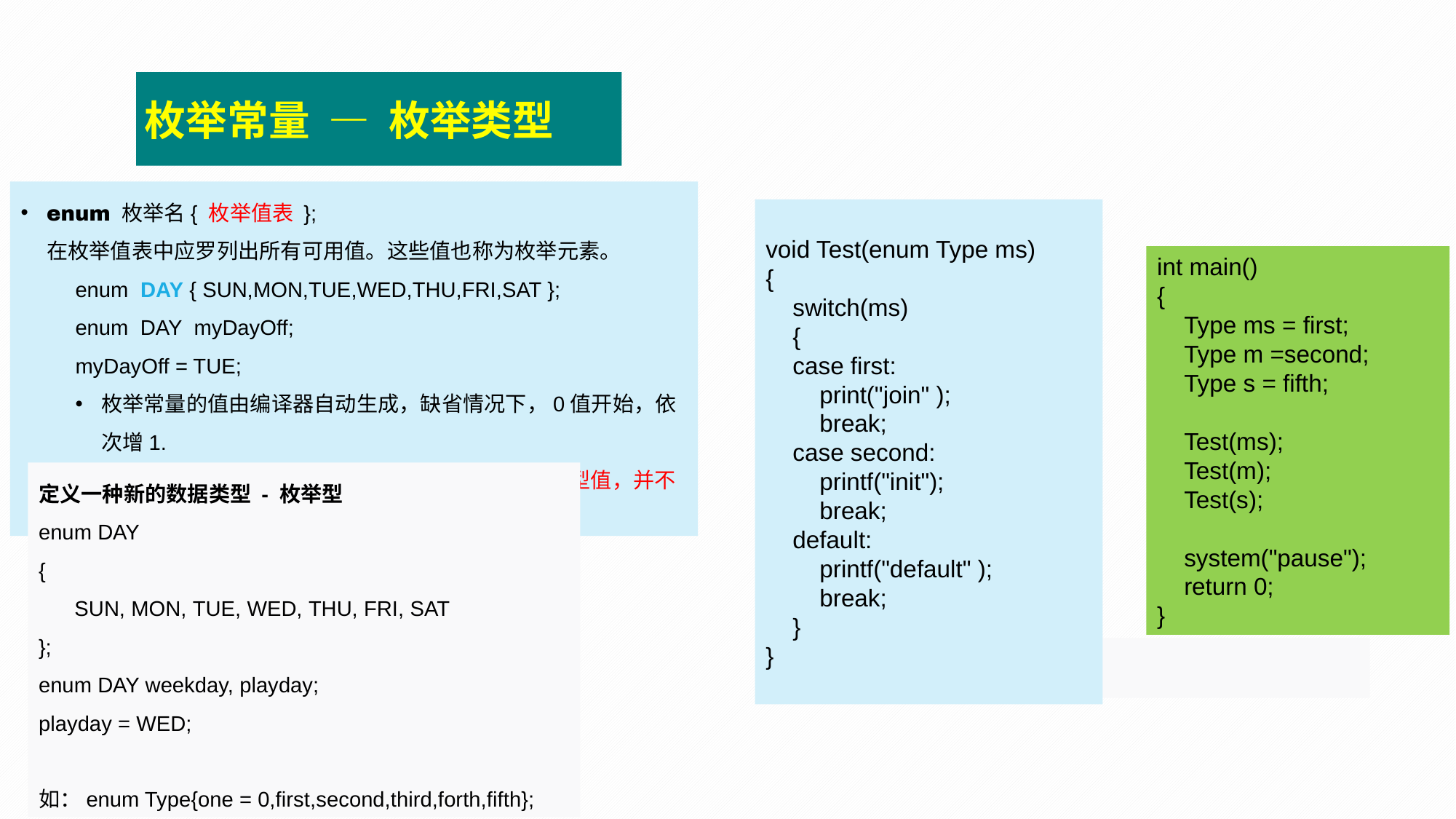

枚举常量  —  枚举类型
enum 枚举名{ 枚举值表 };
在枚举值表中应罗列出所有可用值。这些值也称为枚举元素。
enum  DAY { SUN,MON,TUE,WED,THU,FRI,SAT };
enum  DAY  myDayOff;
myDayOff = TUE;
枚举常量的值由编译器自动生成，缺省情况下，0值开始，依次增1.
枚举值是用户自定义的标识符而已，代表不同的整型值，并不能重复。

void Test(enum Type ms)
{
    switch(ms)
    {
    case first:
        print("join" );
        break;
    case second:
        printf("init");
        break;
    default:
        printf("default" );
        break;
    }
}

int main()
{
    Type ms = first;
    Type m =second;
    Type s = fifth;

    Test(ms);
    Test(m);
    Test(s);

    system("pause");
    return 0;
}
定义一种新的数据类型 - 枚举型
enum DAY
{
      SUN, MON, TUE, WED, THU, FRI, SAT
};
enum DAY weekday, playday;
playday = WED;

如：enum Type{one = 0,first,second,third,forth,fifth};